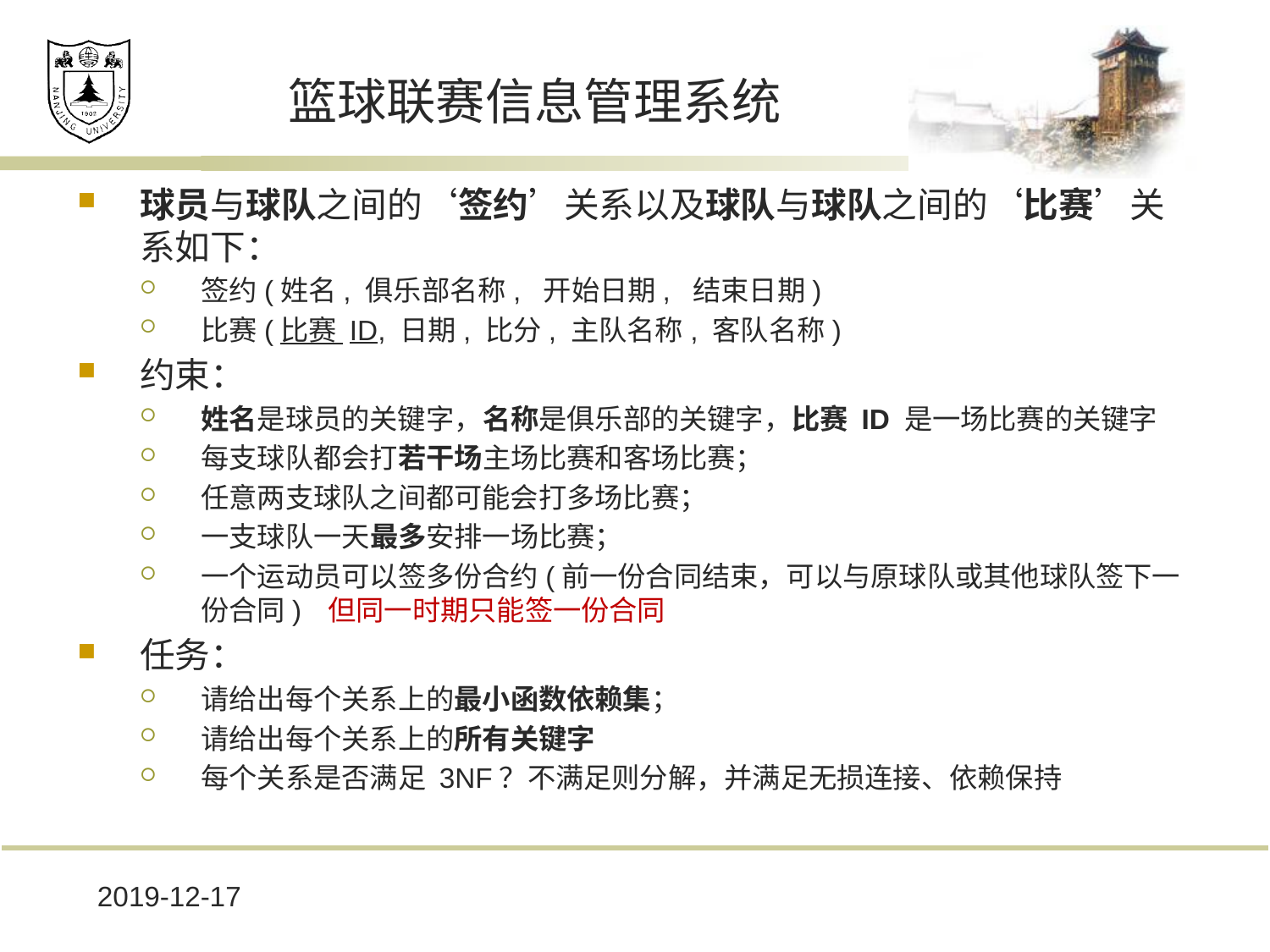

# 篮球联赛信息管理系统
球员与球队之间的‘签约’关系以及球队与球队之间的‘比赛’关系如下：
签约(姓名, 俱乐部名称,  开始日期,  结束日期)
比赛(比赛 ID, 日期, 比分, 主队名称, 客队名称)
约束：
姓名是球员的关键字，名称是俱乐部的关键字，比赛 ID 是一场比赛的关键字
每支球队都会打若干场主场比赛和客场比赛；
任意两支球队之间都可能会打多场比赛；
一支球队一天最多安排一场比赛；
一个运动员可以签多份合约(前一份合同结束，可以与原球队或其他球队签下一份合同)	但同一时期只能签一份合同
任务：
请给出每个关系上的最小函数依赖集；
请给出每个关系上的所有关键字
每个关系是否满足 3NF？不满足则分解，并满足无损连接、依赖保持
2019-12-17